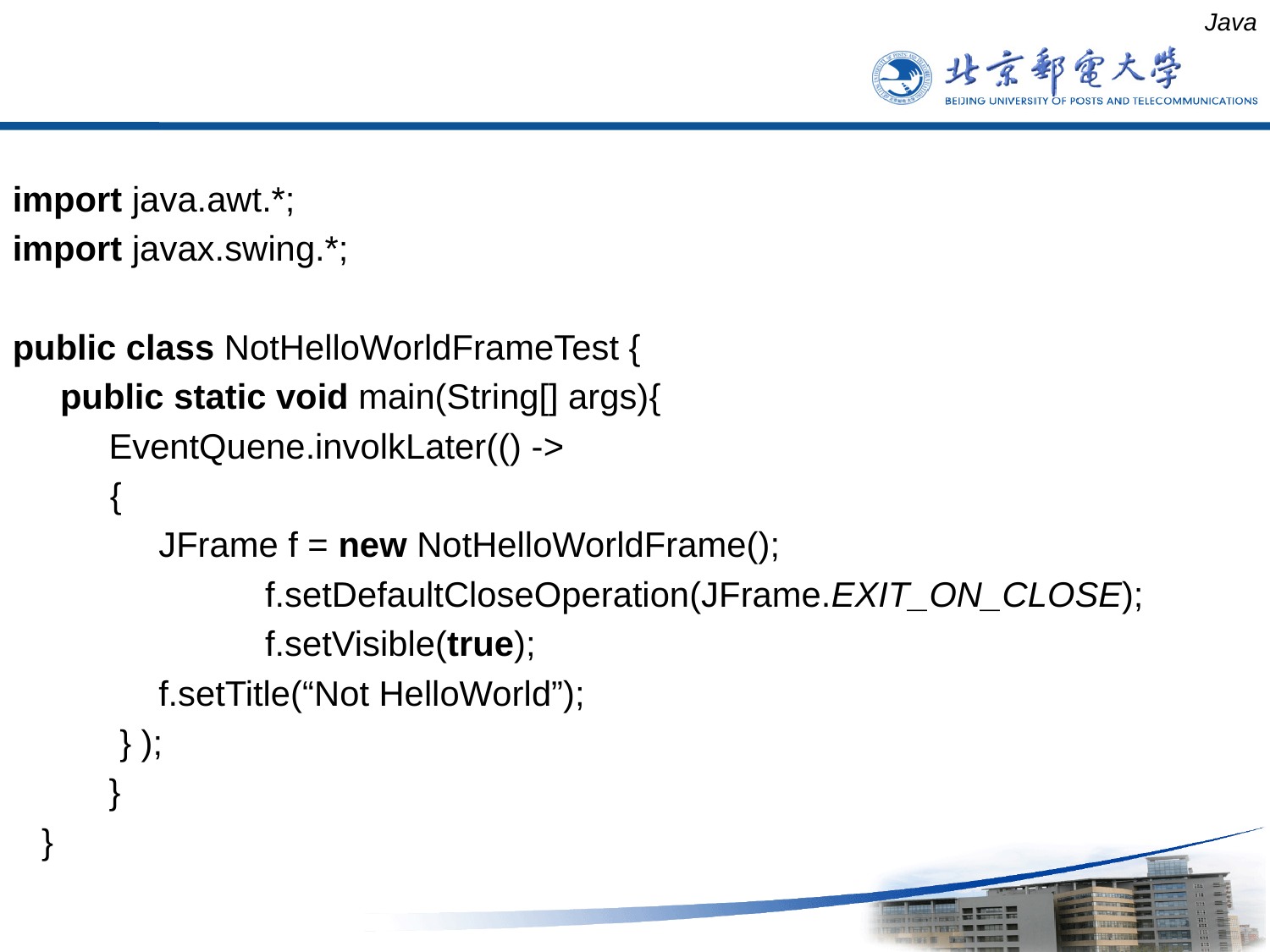

Java
在组件中显示信息
import java.awt.*;
import javax.swing.*;

public class NotHelloWorldFrameTest {
	public static void main(String[] args){
	     EventQuene.involkLater(() ->
          {
               JFrame f = new NotHelloWorldFrame();
		        f.setDefaultCloseOperation(JFrame.EXIT_ON_CLOSE);
		        f.setVisible(true);
               f.setTitle(“Not HelloWorld”);
           } );
	     }
   }